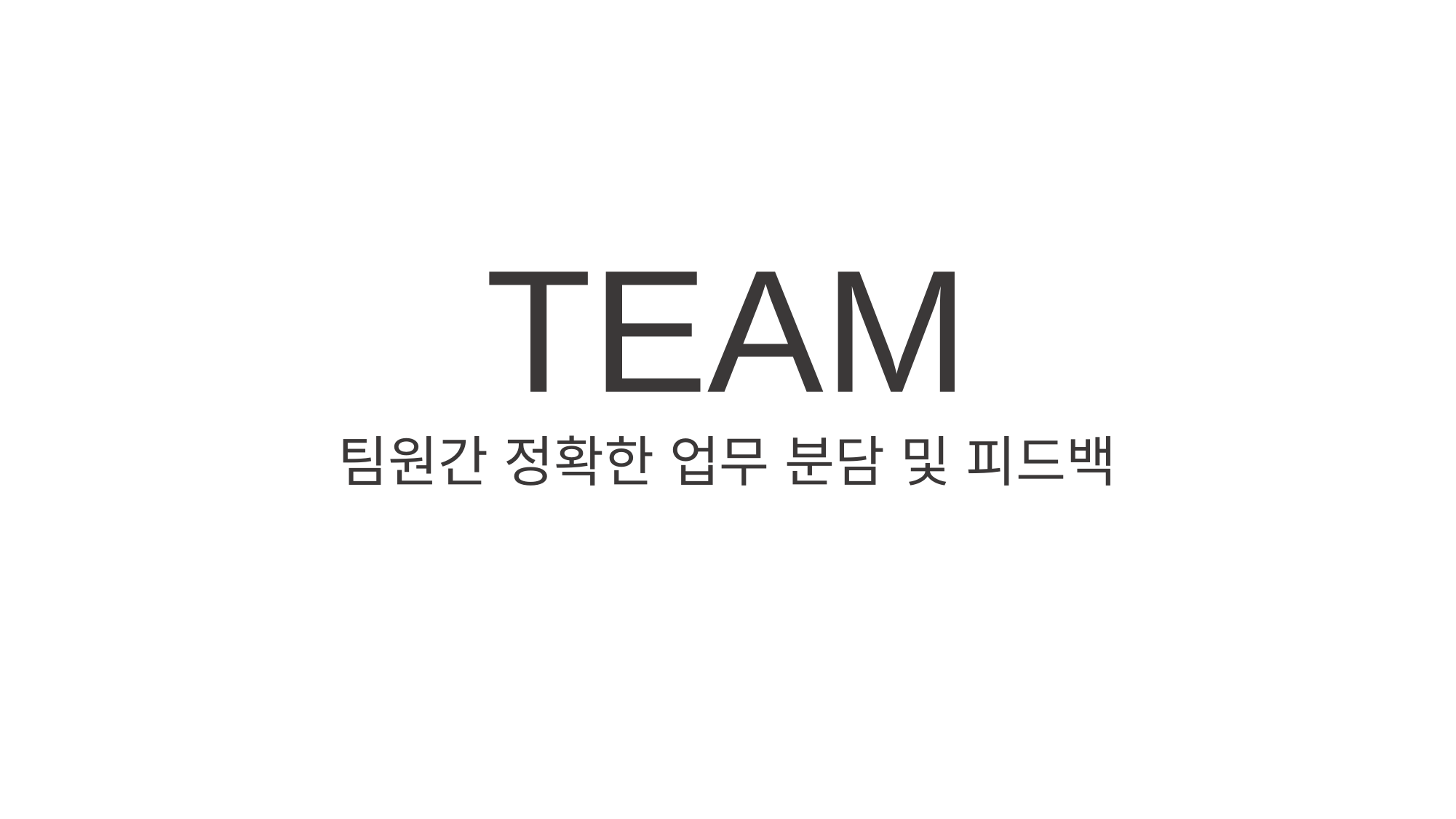

TEAM
팀원간 정확한 업무 분담 및 피드백